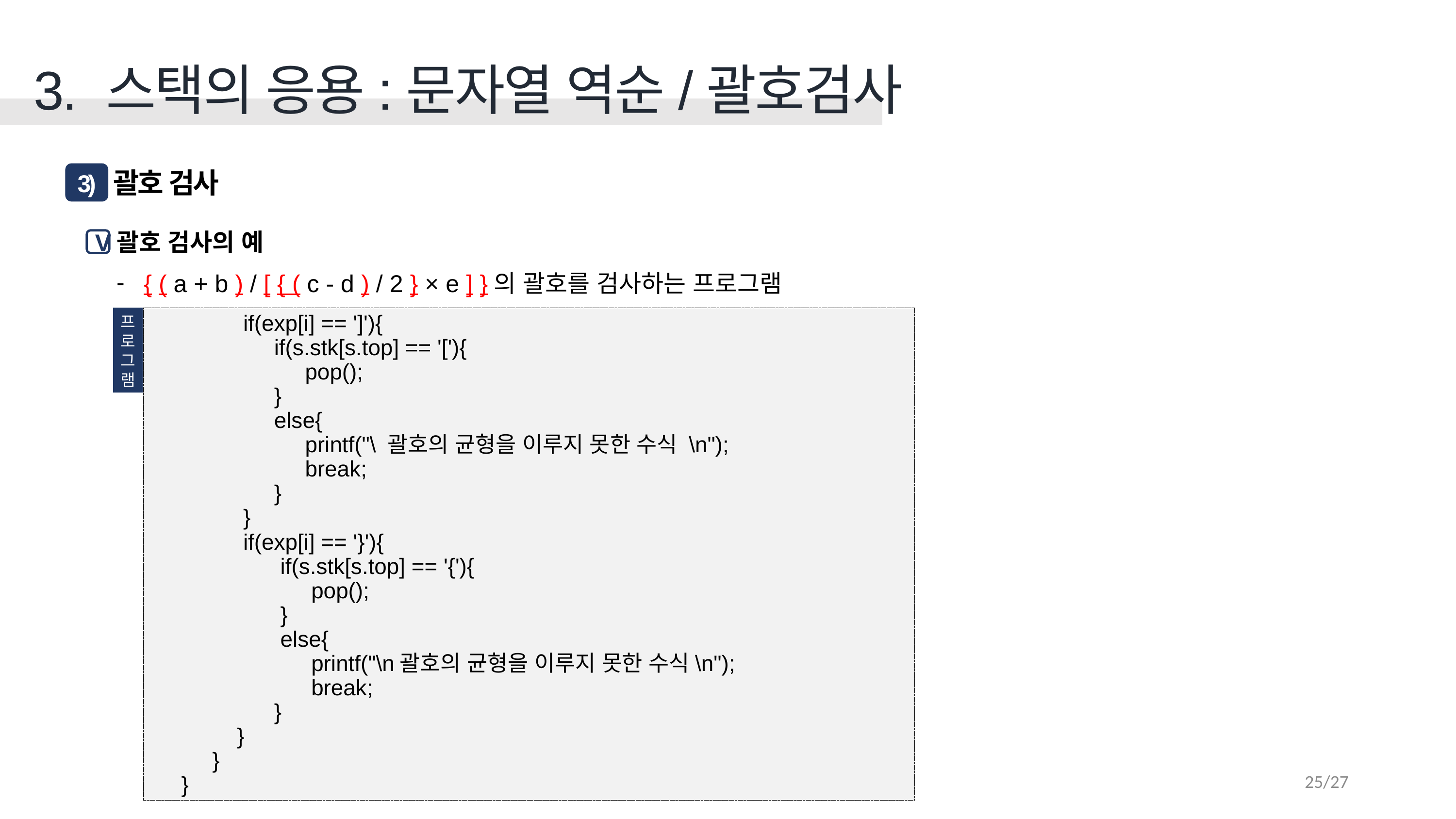

3. 스택의 응용:문자열 역순/괄호검사

괄호 검사
3)
괄호 검사의 예

{ ( a + b ) / [ { ( c - d ) / 2 } × e ] }의 괄호를 검사하는 프로그램

V
프
로
그
램
               if(exp[i] == ']'){
                    if(s.stk[s.top] == '['){
                         pop();
                    }
                    else{
                         printf("\ 괄호의 균형을 이루지 못한 수식 \n");
                         break;
                    }
               }
               if(exp[i] == '}'){
                     if(s.stk[s.top] == '{'){
                          pop();
                     }
                     else{
                          printf("\n괄호의 균형을 이루지 못한 수식\n");
                          break;
                    }
              }
          }
     }
25/27